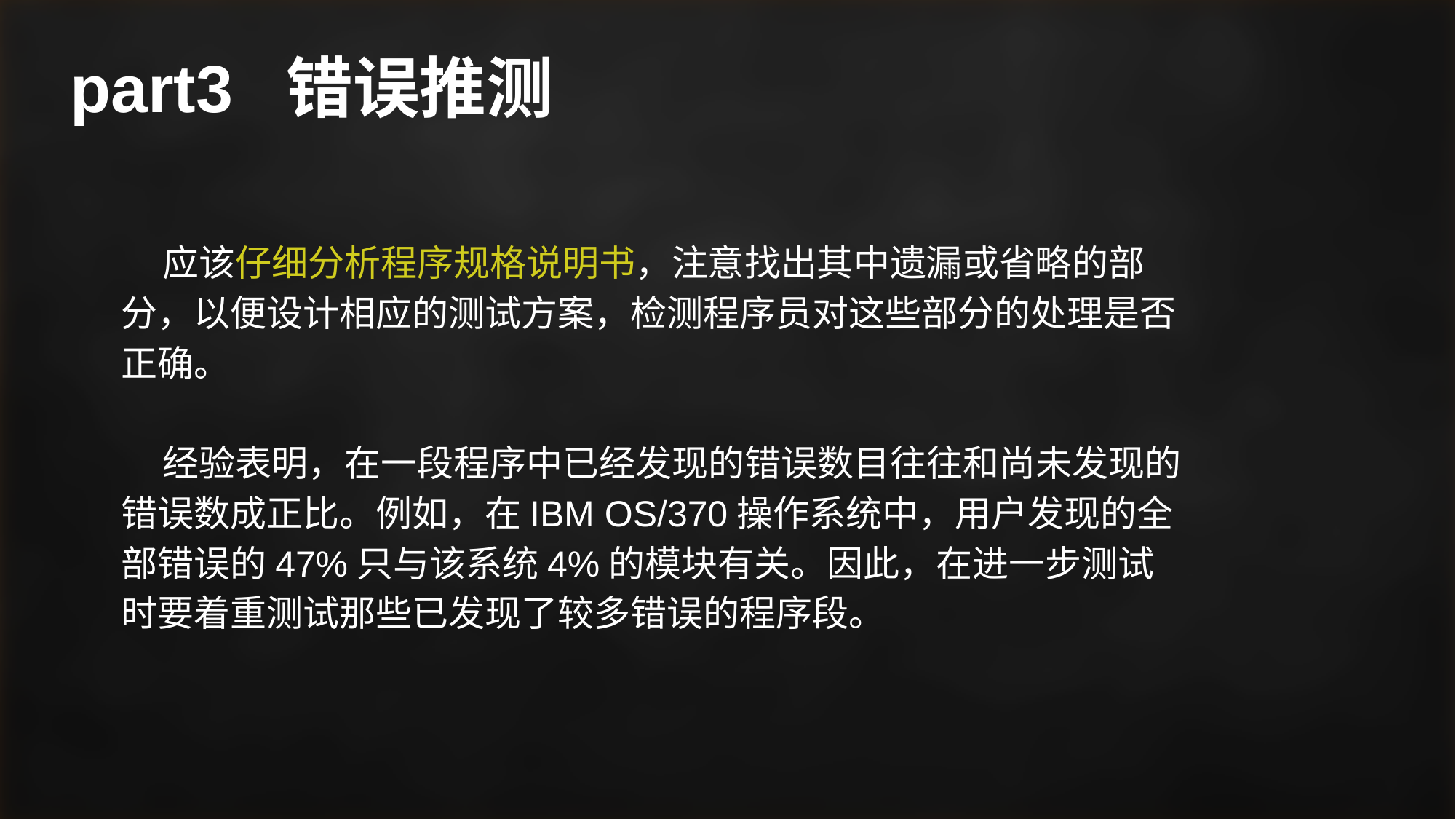

# part3  错误推测

    应该仔细分析程序规格说明书，注意找出其中遗漏或省略的部分，以便设计相应的测试方案，检测程序员对这些部分的处理是否正确。

    经验表明，在一段程序中已经发现的错误数目往往和尚未发现的错误数成正比。例如，在IBM OS/370操作系统中，用户发现的全部错误的47%只与该系统4%的模块有关。因此，在进一步测试时要着重测试那些已发现了较多错误的程序段。